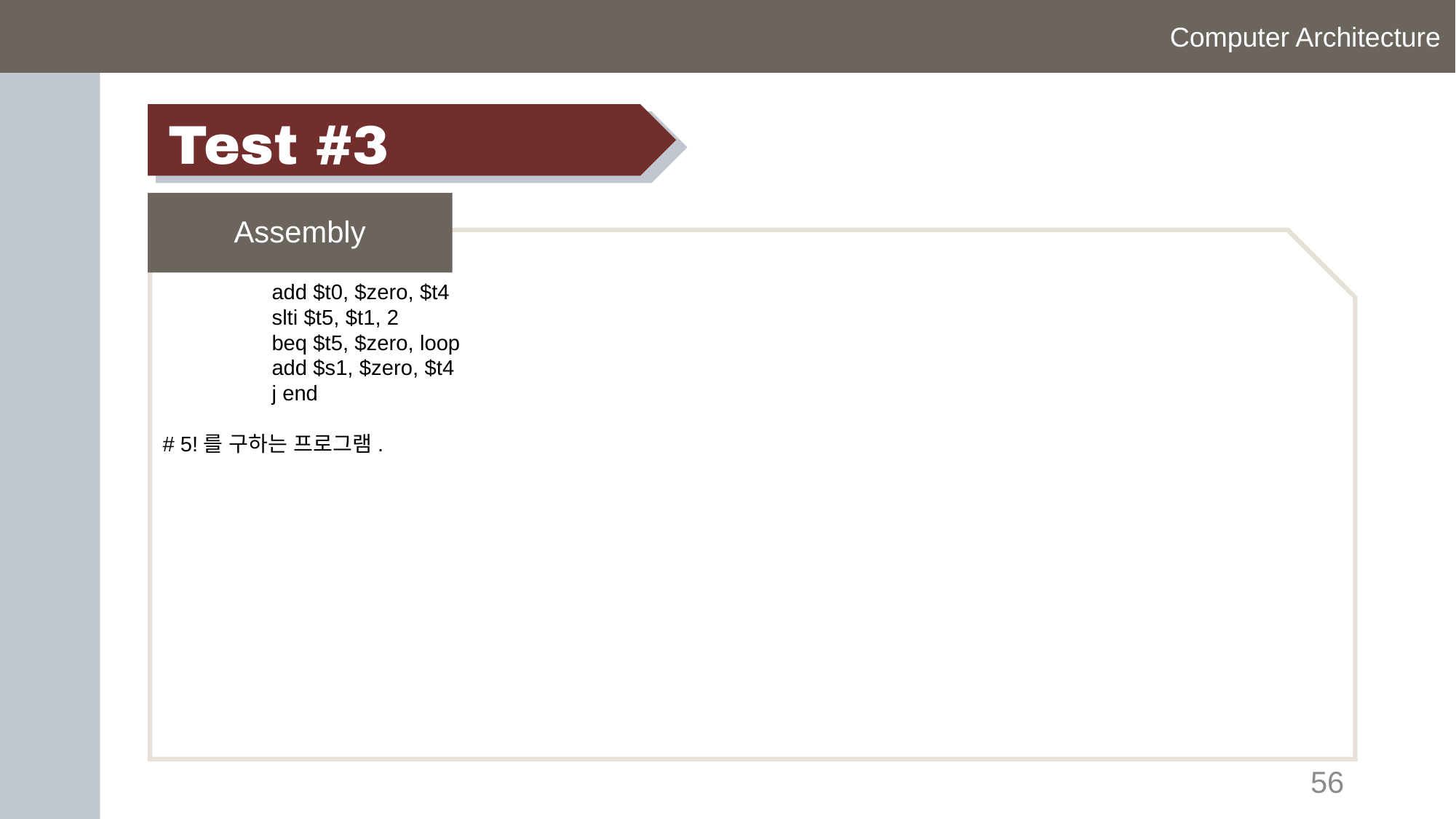

Computer Architecture
Test #3

Assembly

	add $t0, $zero, $t4
	slti $t5, $t1, 2
	beq $t5, $zero, loop
	add $s1, $zero, $t4
	j end

# 5!를 구하는 프로그램.

56